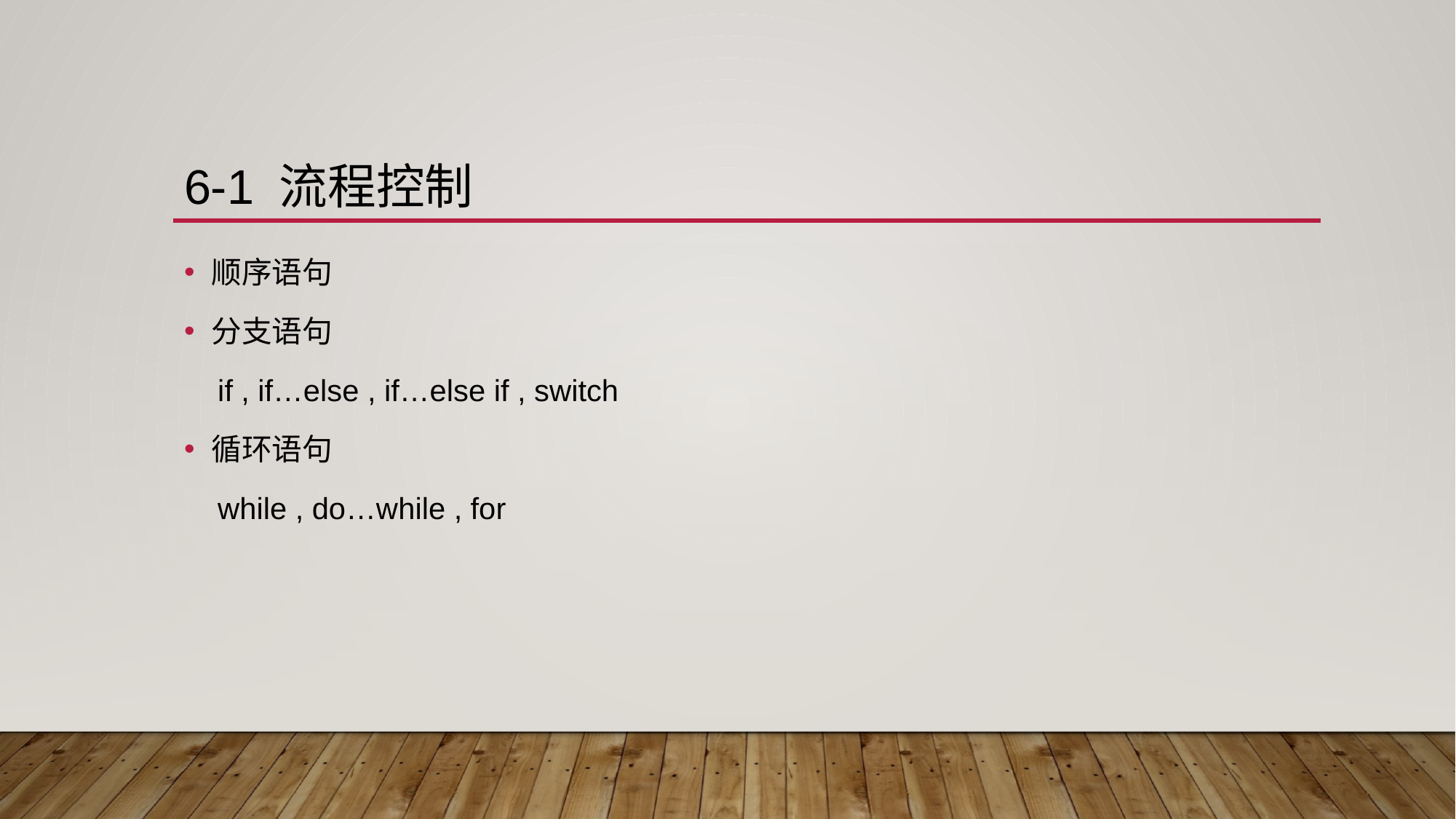

# 6-1 流程控制
顺序语句
分支语句
    if , if…else , if…else if , switch
循环语句
    while , do…while , for